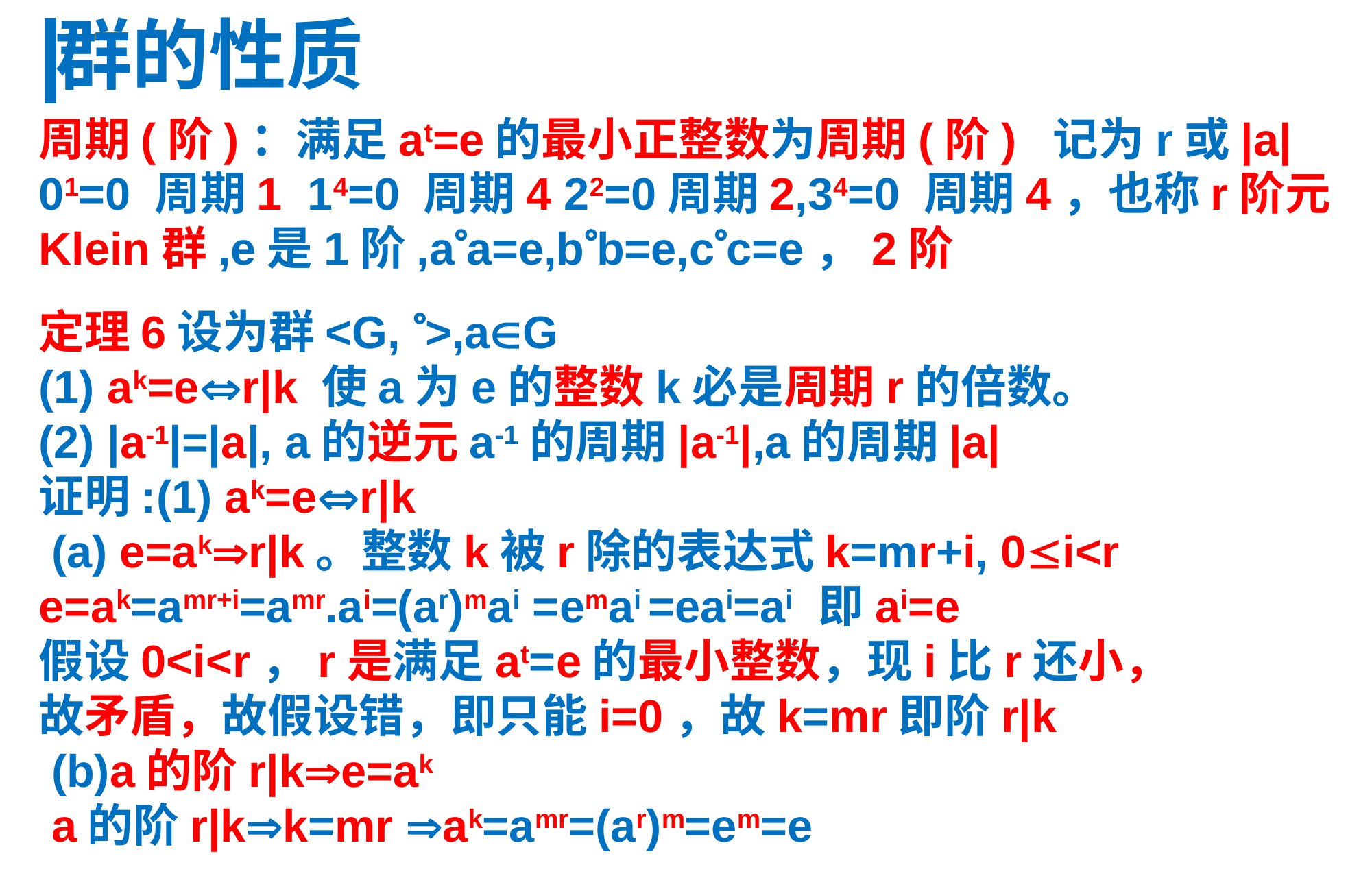

群的性质

周期(阶)：满足at=e的最小正整数为周期(阶)  记为r或|a|
01=0 周期1  14=0 周期4 22=0周期2,34=0 周期4，也称r阶元
Klein群,e是1阶,a°a=e,b°b=e,c°c=e，2阶
定理6设为群<G, °>,a∈G
(1) ak=e⇔r|k 使a为e的整数k必是周期r的倍数。
(2) |a-1|=|a|, a的逆元a-1的周期|a-1|,a的周期|a|
证明:(1) ak=e⇔r|k
 (a) e=ak⇒r|k。整数k被r除的表达式k=mr+i, 0≤i<r
e=ak=amr+i=amr.ai=(ar)mai =emai =eai=ai  即ai=e
假设0<i<r，r是满足at=e的最小整数，现i比r还小，
故矛盾，故假设错，即只能i=0，故k=mr即阶r|k
 (b)a的阶r|k⇒e=ak
 a的阶r|k⇒k=mr ⇒ak=amr=(ar)m=em=e